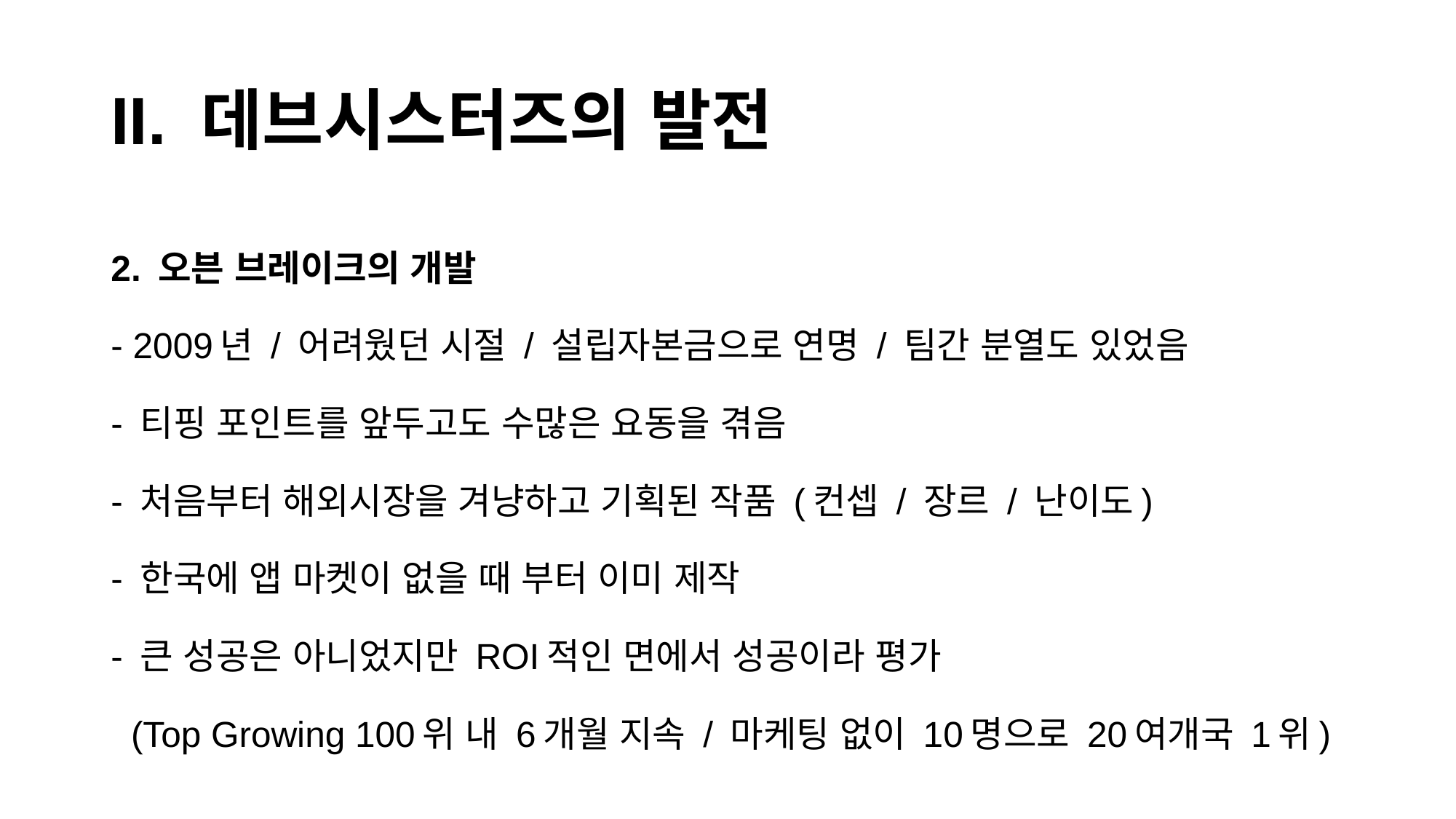

# II. 데브시스터즈의 발전
2. 오븐 브레이크의 개발
- 2009년 / 어려웠던 시절 / 설립자본금으로 연명 / 팀간 분열도 있었음
- 티핑 포인트를 앞두고도 수많은 요동을 겪음
- 처음부터 해외시장을 겨냥하고 기획된 작품 (컨셉 / 장르 / 난이도)
- 한국에 앱 마켓이 없을 때 부터 이미 제작
- 큰 성공은 아니었지만 ROI적인 면에서 성공이라 평가
  (Top Growing 100위 내 6개월 지속 / 마케팅 없이 10명으로 20여개국 1위)